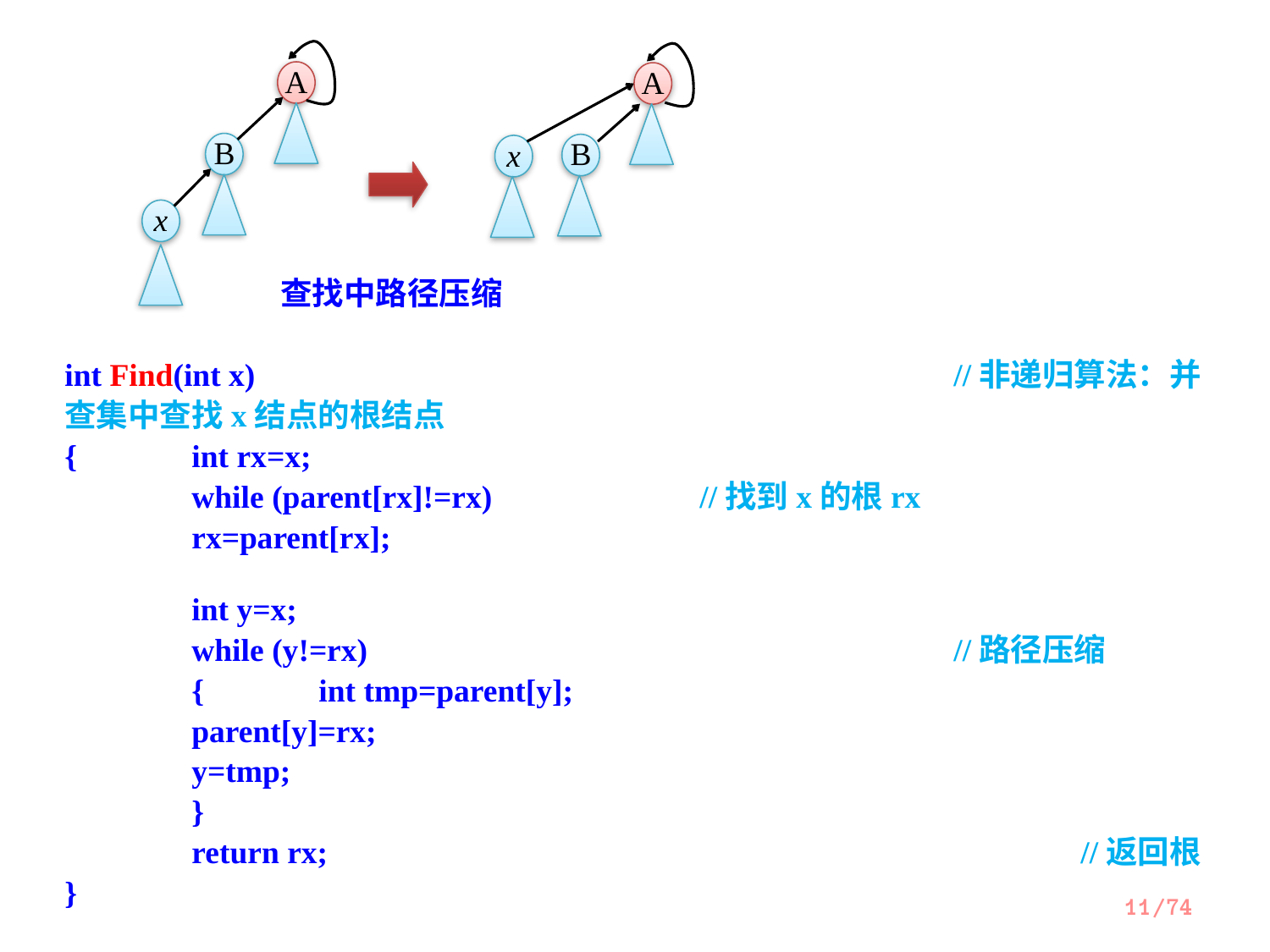

A
A

B
B
x

x

查找中路径压缩
int Find(int x) 						//非递归算法：并查集中查找x结点的根结点
{   	int rx=x;
    	while (parent[rx]!=rx)		//找到x的根rx
         	rx=parent[rx];
    	int y=x;
    	while (y!=rx) 					//路径压缩
    	{	int tmp=parent[y];
        	parent[y]=rx;
        	y=tmp;
    	}
    	return rx;			 			//返回根
}
11/74